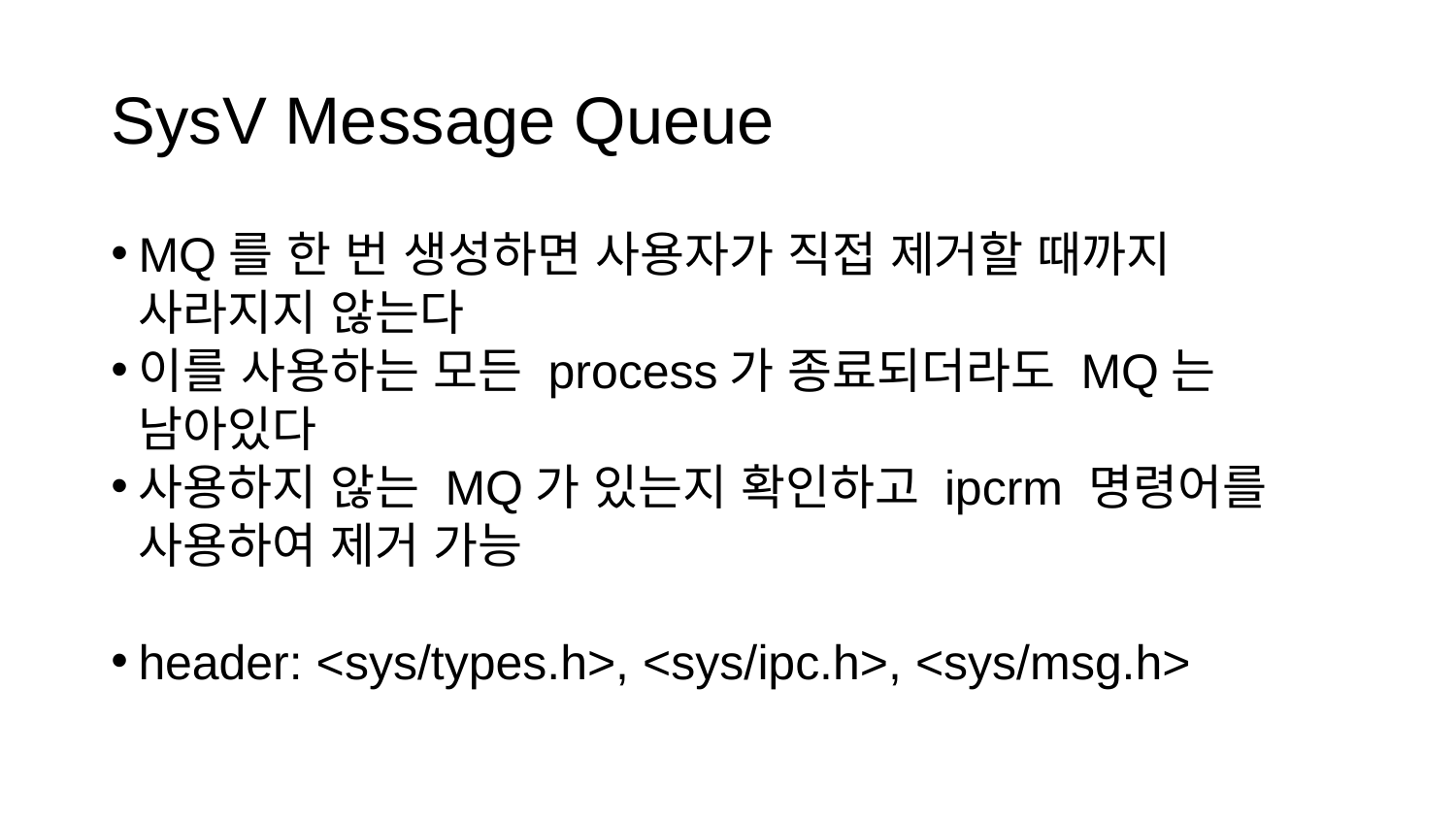

# SysV Message Queue
MQ를 한 번 생성하면 사용자가 직접 제거할 때까지 사라지지 않는다
이를 사용하는 모든 process가 종료되더라도 MQ는 남아있다
사용하지 않는 MQ가 있는지 확인하고 ipcrm 명령어를 사용하여 제거 가능

header: <sys/types.h>, <sys/ipc.h>, <sys/msg.h>